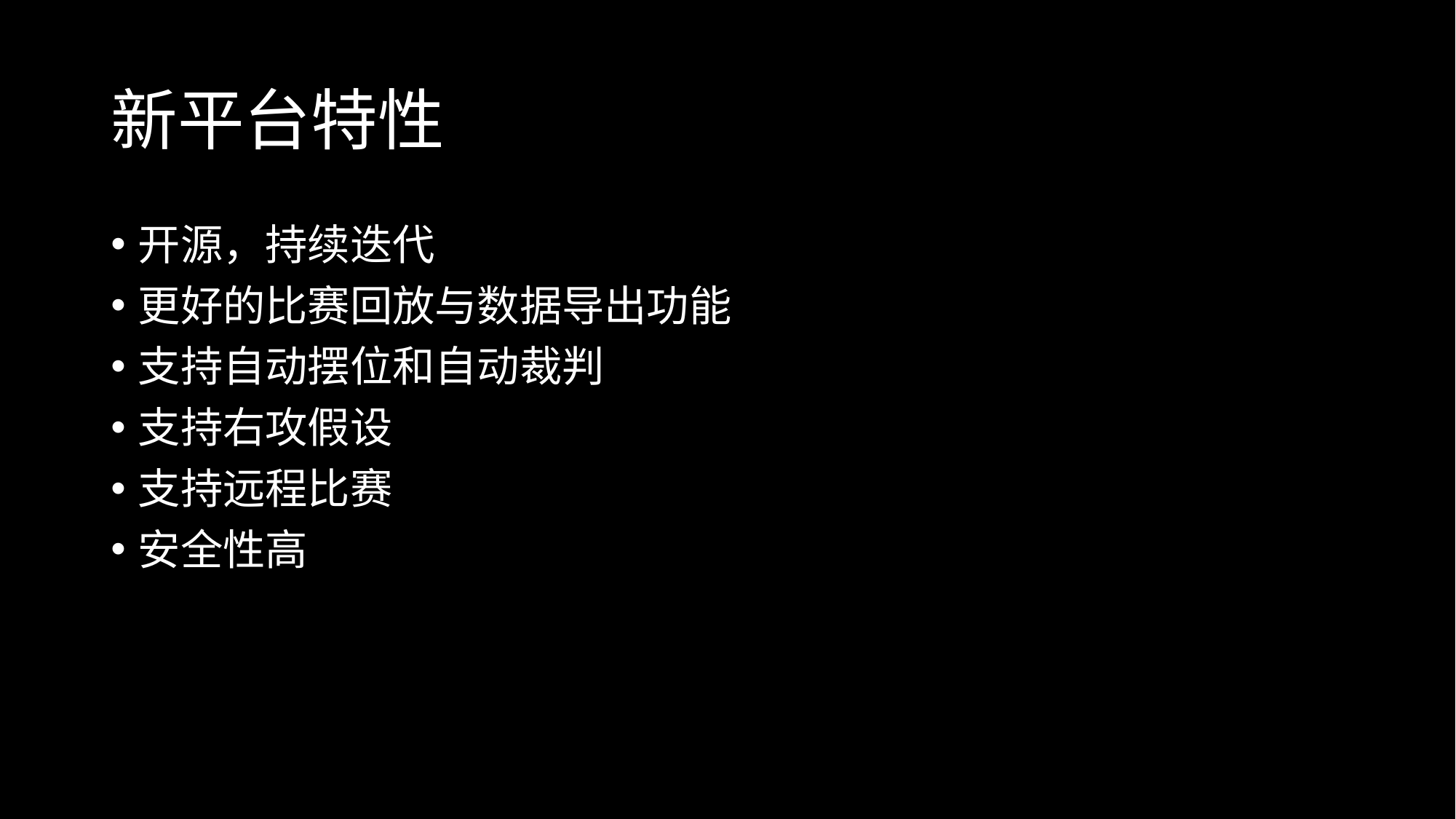

# 新平台特性
开源，持续迭代
更好的比赛回放与数据导出功能
支持自动摆位和自动裁判
支持右攻假设
支持远程比赛
安全性高